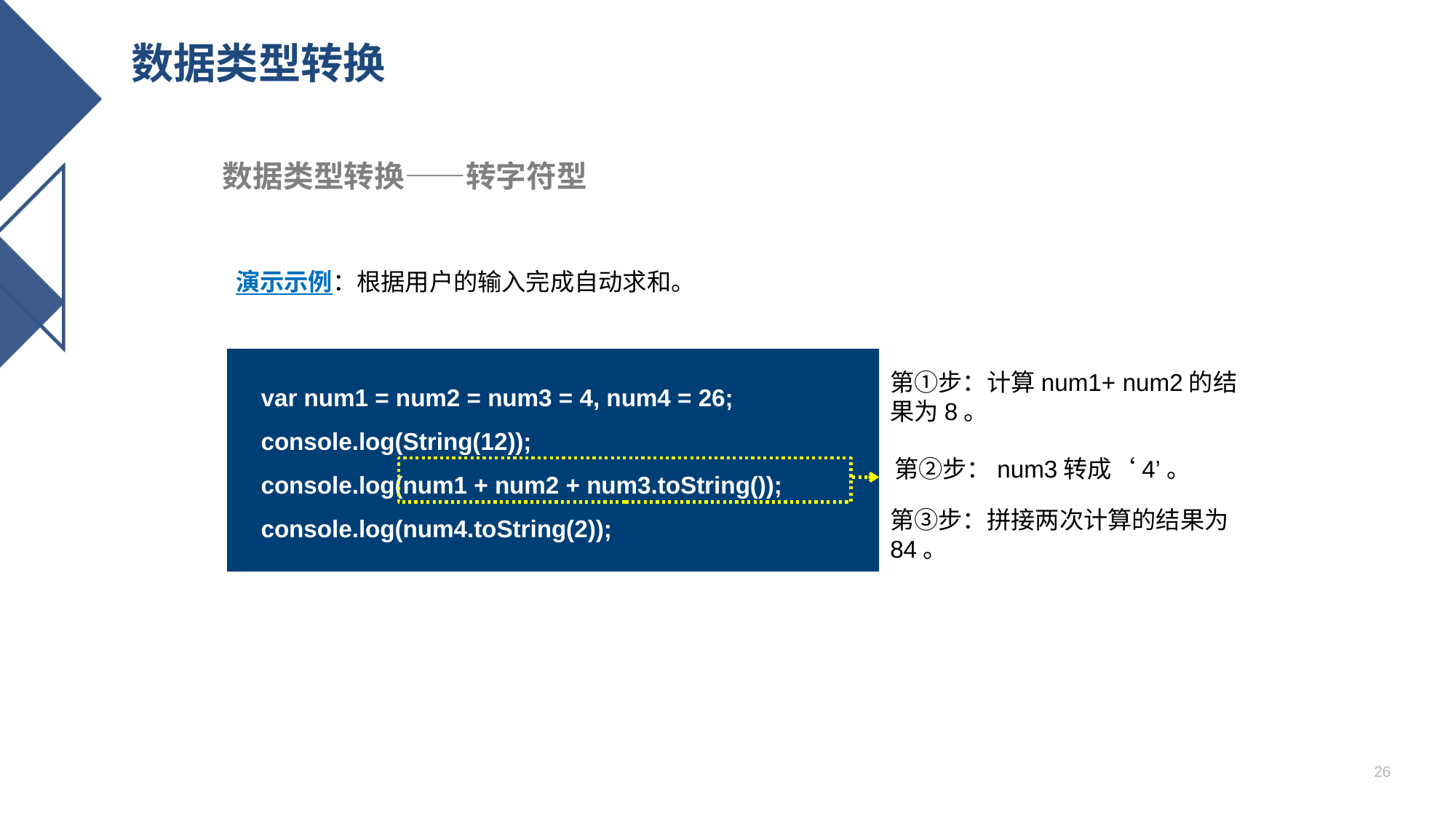

# 数据类型转换
数据类型转换——转字符型
演示示例：根据用户的输入完成自动求和。

var num1 = num2 = num3 = 4, num4 = 26;
console.log(String(12));
console.log(num1 + num2 + num3.toString());
console.log(num4.toString(2));
第①步：计算num1+ num2的结果为8。
第②步：num3转成‘4’。

第③步：拼接两次计算的结果为84。
26